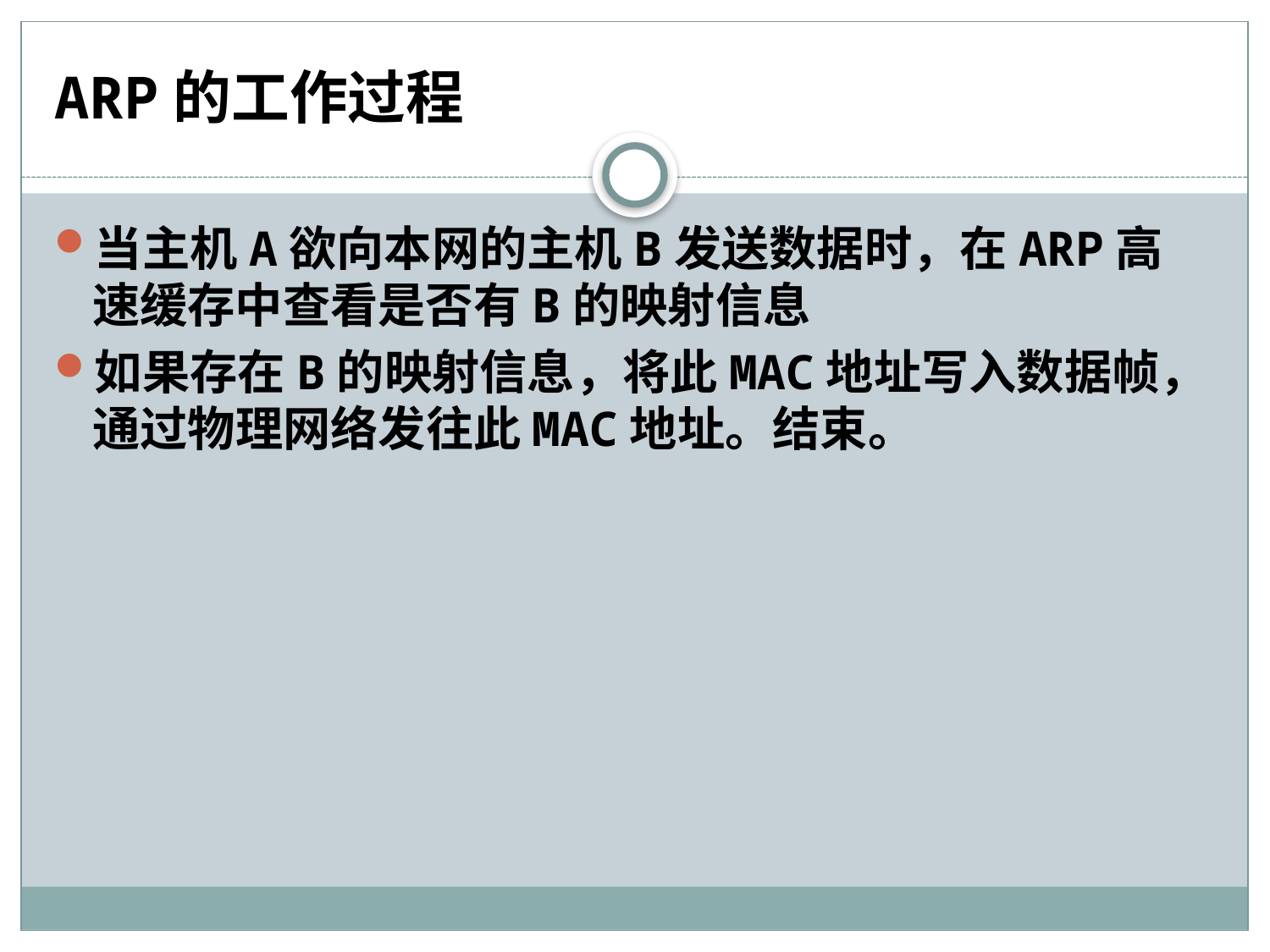

# ARP的工作过程
当主机A欲向本网的主机B发送数据时，在ARP高速缓存中查看是否有B的映射信息
如果存在B的映射信息，将此MAC地址写入数据帧，通过物理网络发往此MAC地址。结束。